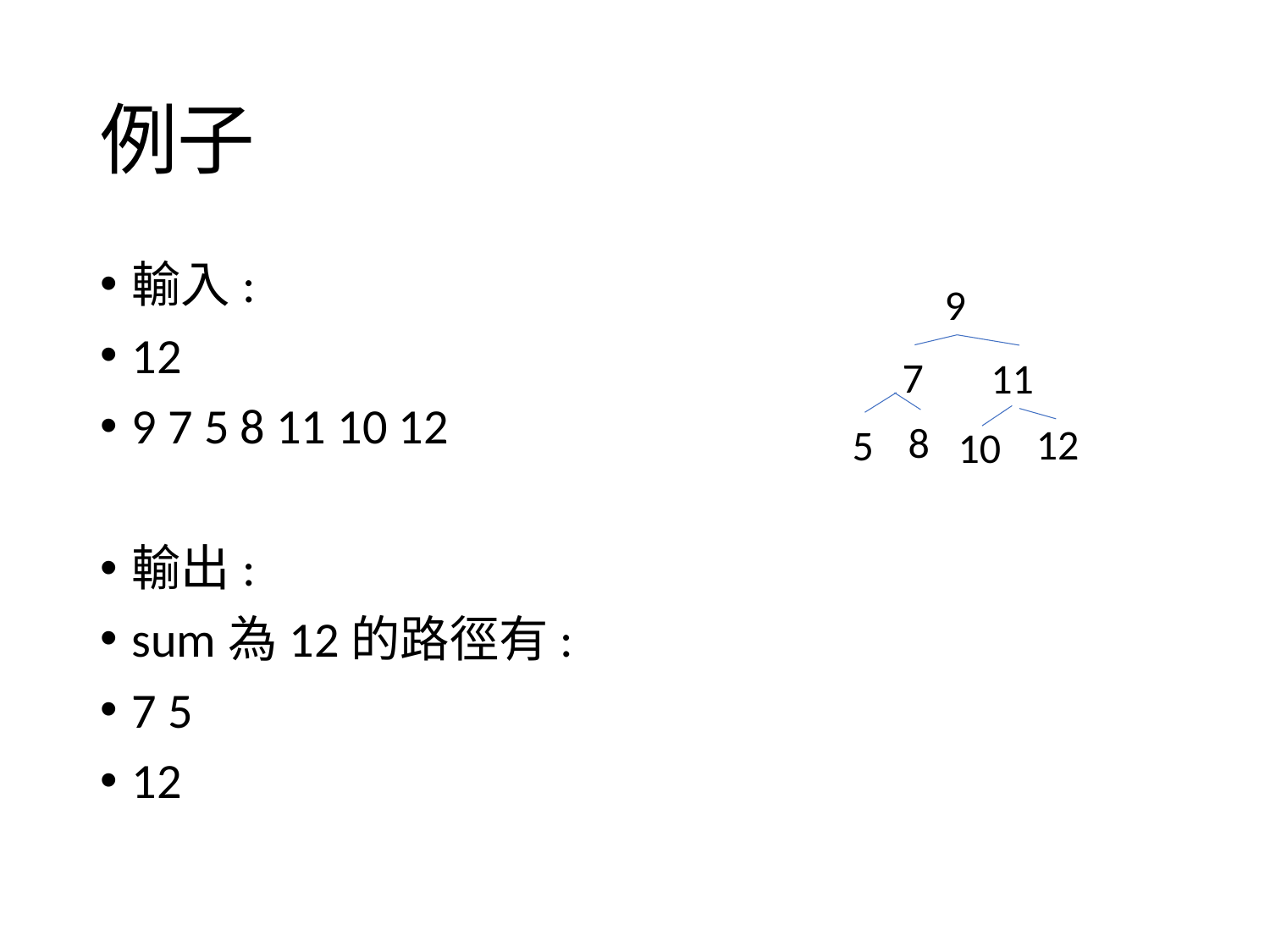

# 例子
輸入:
12
9 7 5 8 11 10 12

輸出:
sum為12的路徑有:
7 5
12
9
7
11
8
12
5
10